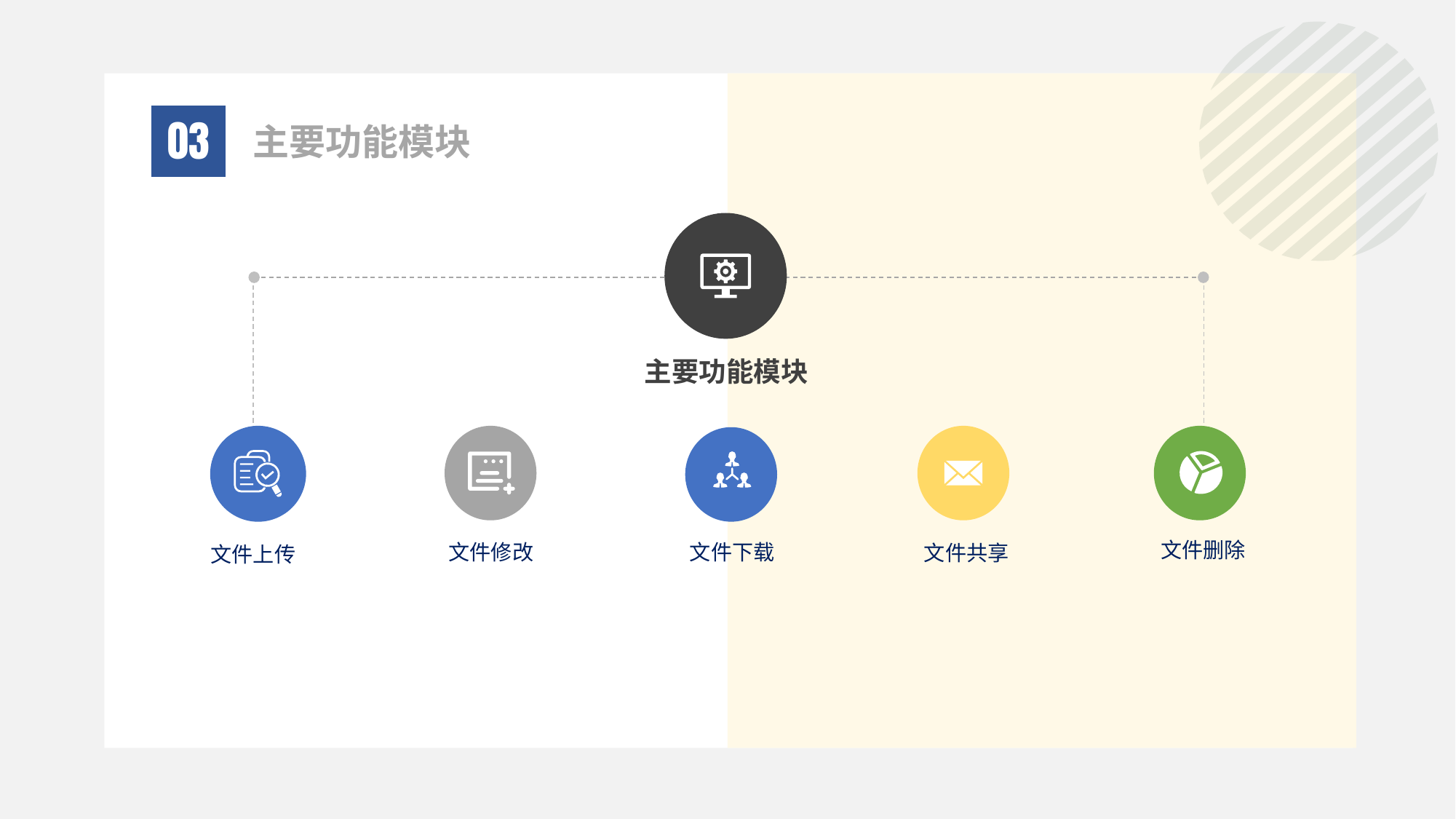

03
主要功能模块

主要功能模块

文件删除
文件修改
文件下载
文件共享
文件上传